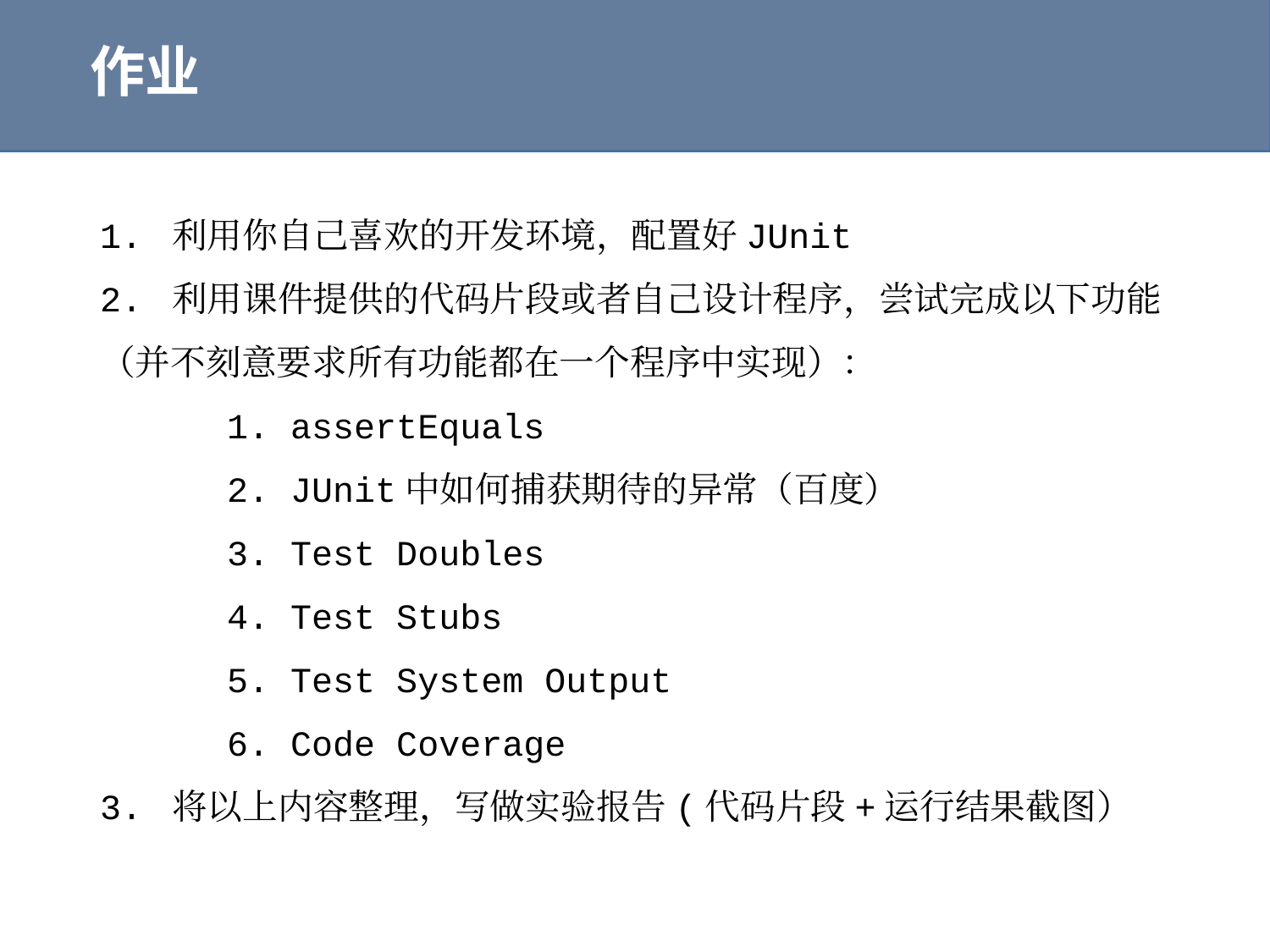

# 作业
1. 利用你自己喜欢的开发环境，配置好JUnit
2. 利用课件提供的代码片段或者自己设计程序，尝试完成以下功能（并不刻意要求所有功能都在一个程序中实现）：
	1. assertEquals
	2. JUnit中如何捕获期待的异常（百度）
	3. Test Doubles
	4. Test Stubs
	5. Test System Output
	6. Code Coverage
3. 将以上内容整理，写做实验报告(代码片段+运行结果截图）